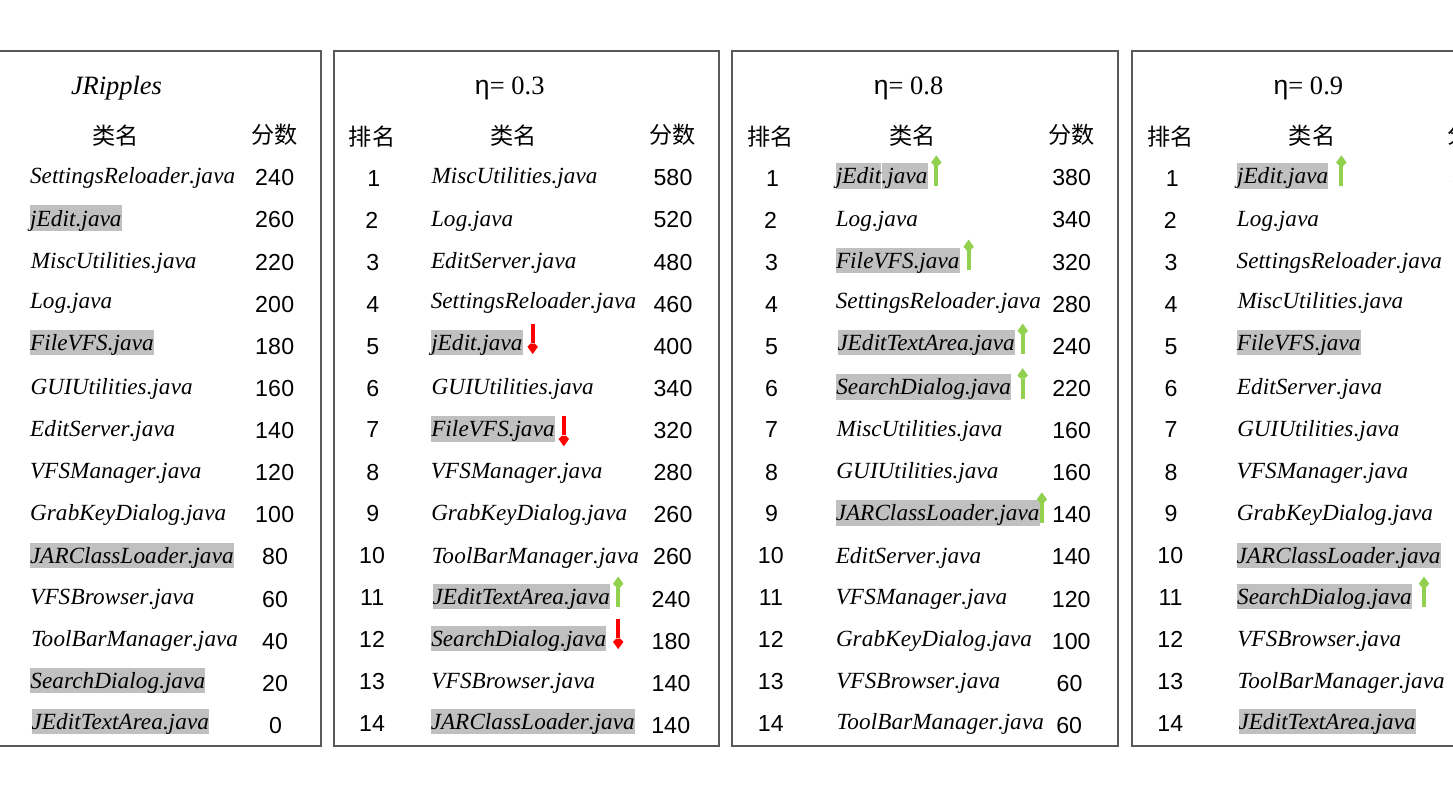

JRipples
η= 0.3
η= 0.8
η= 0.9
分数
240
260
220
200
180
160
140
120
100
80
60
40
20
0
分数
580
520
480
460
400
340
320
280
260
260
240
180
140
140
分数
380
340
320
280
240
220
160
160
140
140
120
100
60
60
分数
300
260
240
220
180
160
160
120
100
80
80
60
40
40
类名
类名
类名
类名
排名
2
3
4
5
6
7
8
9
10
11
12
13
14
1
排名
2
3
4
5
6
7
8
9
10
11
12
13
14
1
排名
2
3
4
5
6
7
8
9
10
11
12
13
14
1
排名
2
3
4
5
6
7
8
9
10
11
12
13
14
1
SettingsReloader.java
MiscUtilities.java
jEdit.java
jEdit.java
jEdit.java
Log.java
Log.java
Log.java
MiscUtilities.java
EditServer.java
FileVFS.java
SettingsReloader.java
Log.java
SettingsReloader.java
SettingsReloader.java
MiscUtilities.java
FileVFS.java
jEdit.java
JEditTextArea.java
FileVFS.java
SearchDialog.java
GUIUtilities.java
GUIUtilities.java
EditServer.java
MiscUtilities.java
EditServer.java
FileVFS.java
GUIUtilities.java
VFSManager.java
VFSManager.java
GUIUtilities.java
VFSManager.java
GrabKeyDialog.java
JARClassLoader.java
GrabKeyDialog.java
GrabKeyDialog.java
JARClassLoader.java
ToolBarManager.java
EditServer.java
JARClassLoader.java
VFSBrowser.java
JEditTextArea.java
VFSManager.java
SearchDialog.java
ToolBarManager.java
SearchDialog.java
GrabKeyDialog.java
VFSBrowser.java
VFSBrowser.java
VFSBrowser.java
ToolBarManager.java
SearchDialog.java
JEditTextArea.java
JARClassLoader.java
ToolBarManager.java
JEditTextArea.java